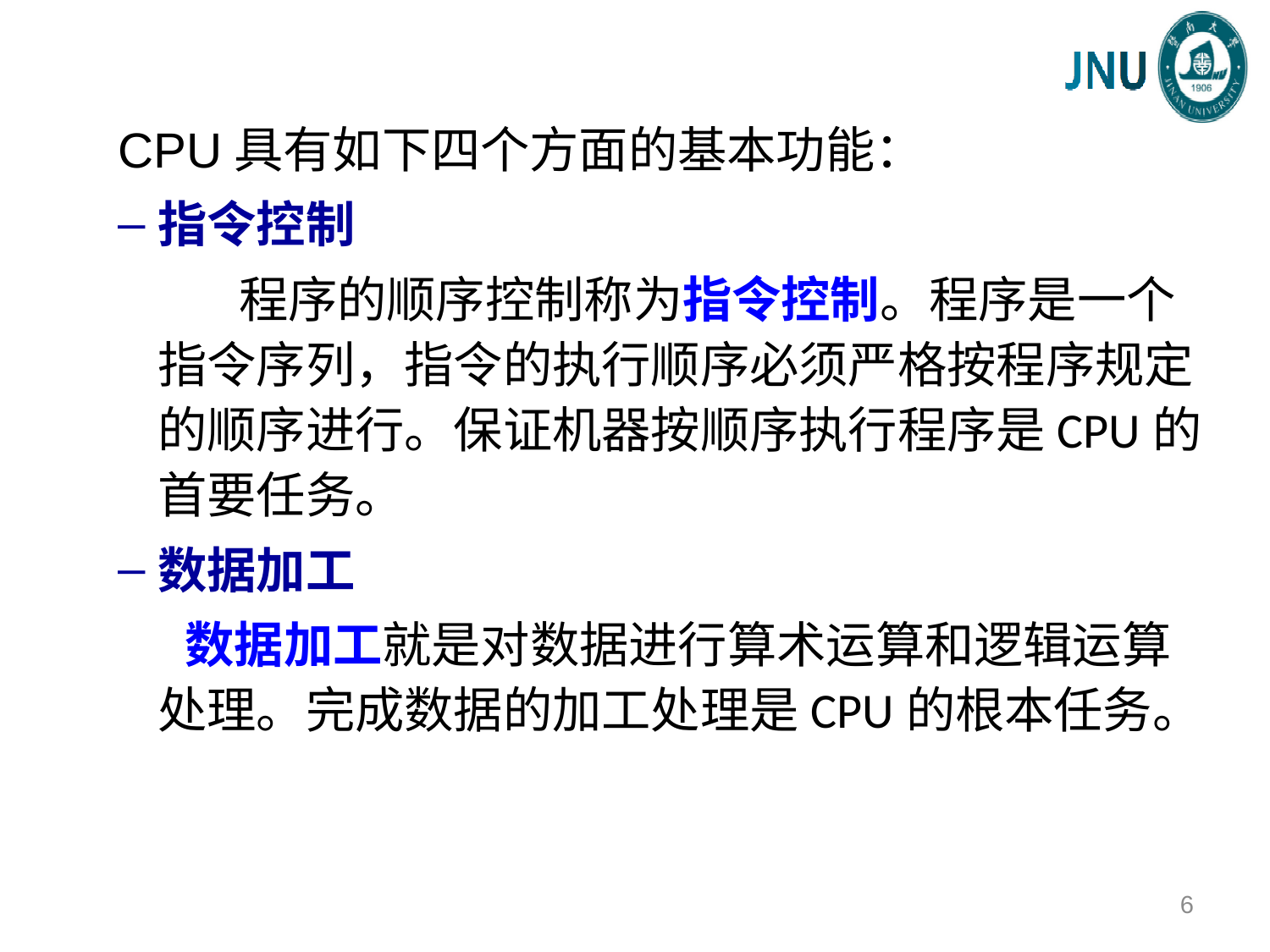

CPU具有如下四个方面的基本功能：
指令控制
　　  程序的顺序控制称为指令控制。程序是一个指令序列，指令的执行顺序必须严格按程序规定的顺序进行。保证机器按顺序执行程序是CPU的首要任务。
数据加工
     数据加工就是对数据进行算术运算和逻辑运算处理。完成数据的加工处理是CPU的根本任务。
6